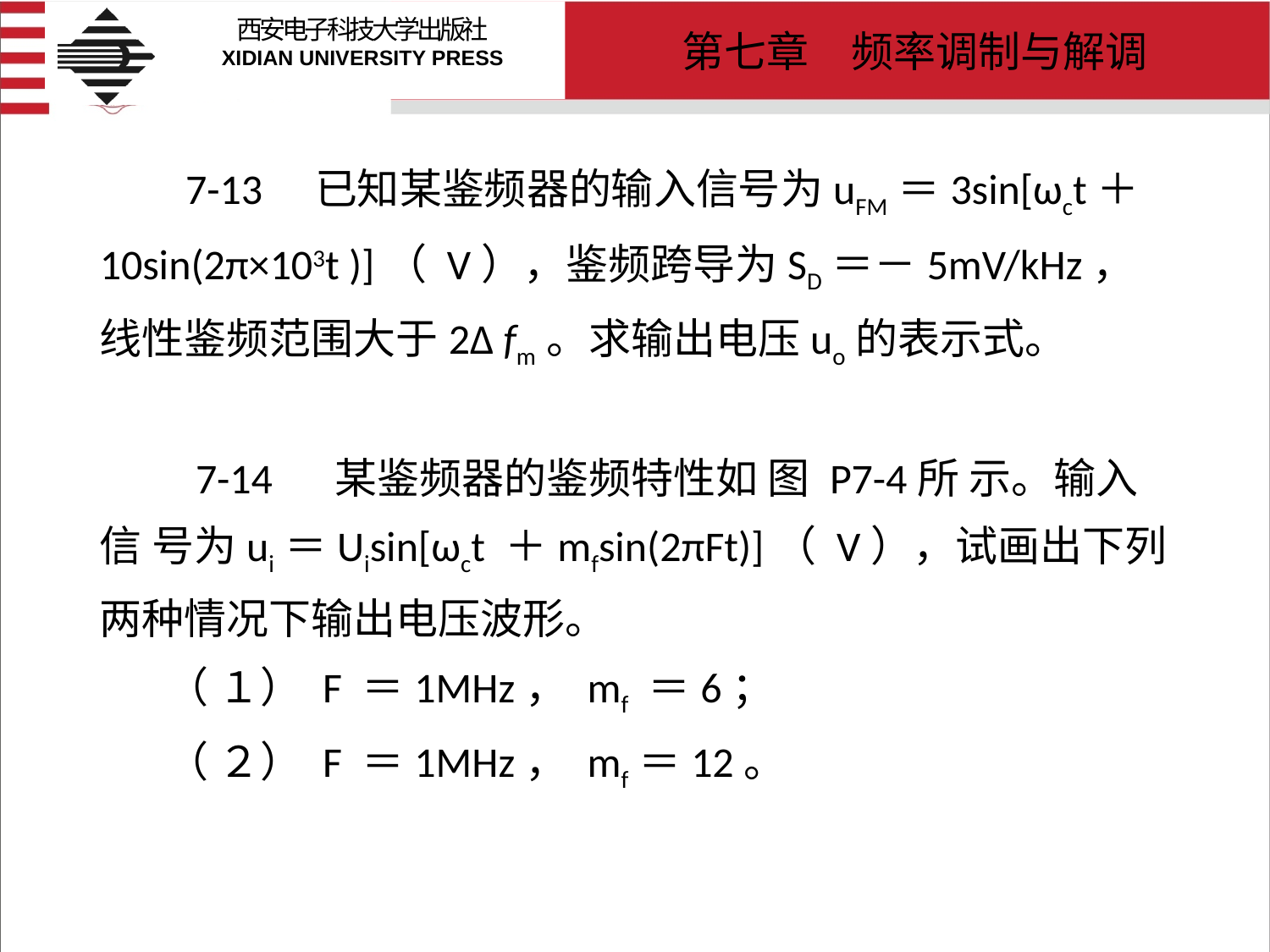

# 7-13　已知某鉴频器的输入信号为uFM＝3sin[ωct＋10sin(2π×103t )]（ V），鉴频跨导为SD＝－5mV/kHz，线性鉴频范围大于2Δ fm。求输出电压uo的表示式。 7-14　 某鉴频器的鉴频特性如 图 P7-4所 示。输入信 号为ui＝Uisin[ωct ＋mfsin(2πFt)]（ V），试画出下列两种情况下输出电压波形。 （ １） F ＝1MHz， mf ＝6； （ ２） F ＝1MHz， mf＝12。